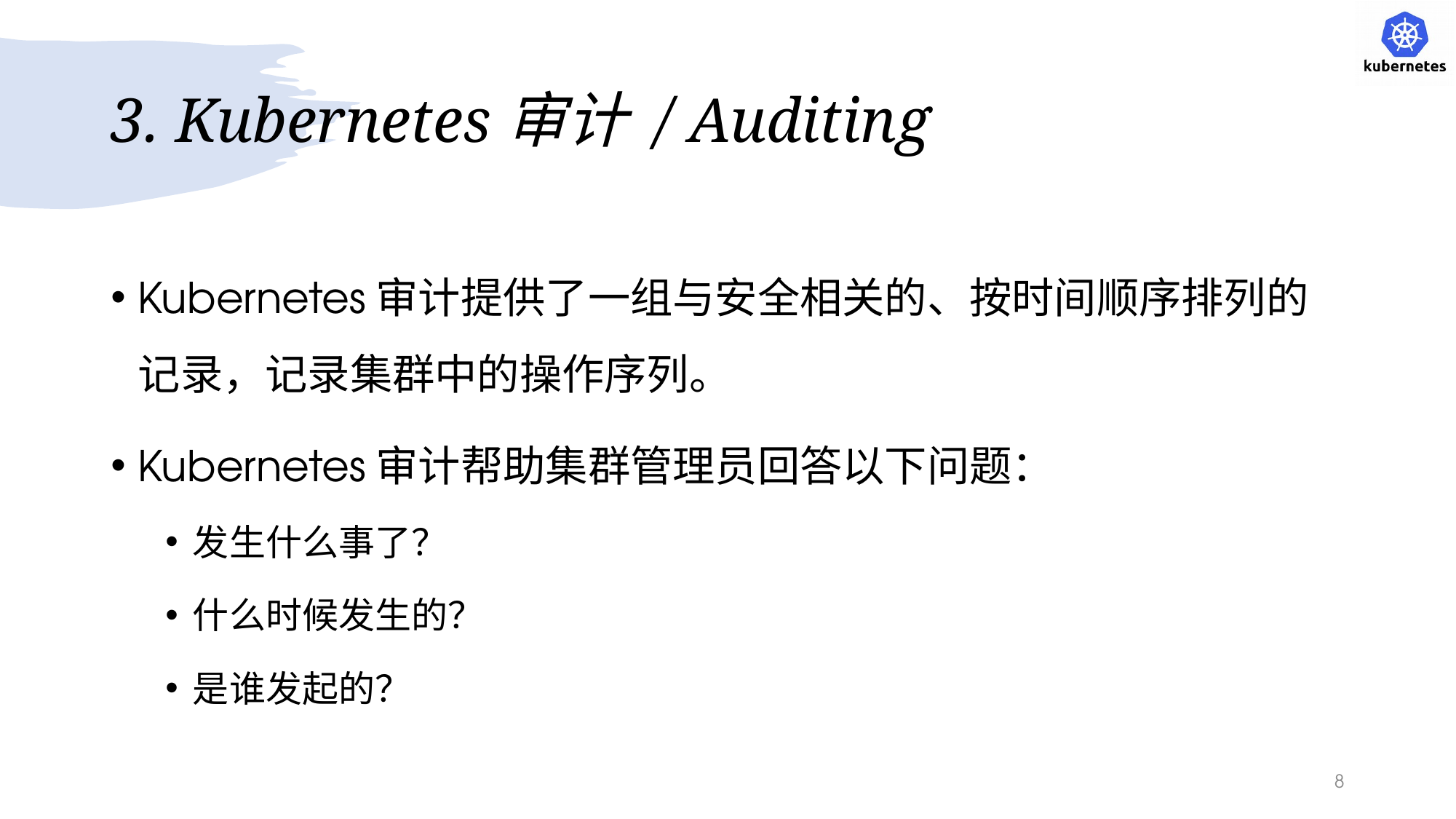

# 3. Kubernetes审计 / Auditing
Kubernetes审计提供了一组与安全相关的、按时间顺序排列的记录，记录集群中的操作序列。
Kubernetes审计帮助集群管理员回答以下问题：
发生什么事了？
什么时候发生的？
是谁发起的？
8